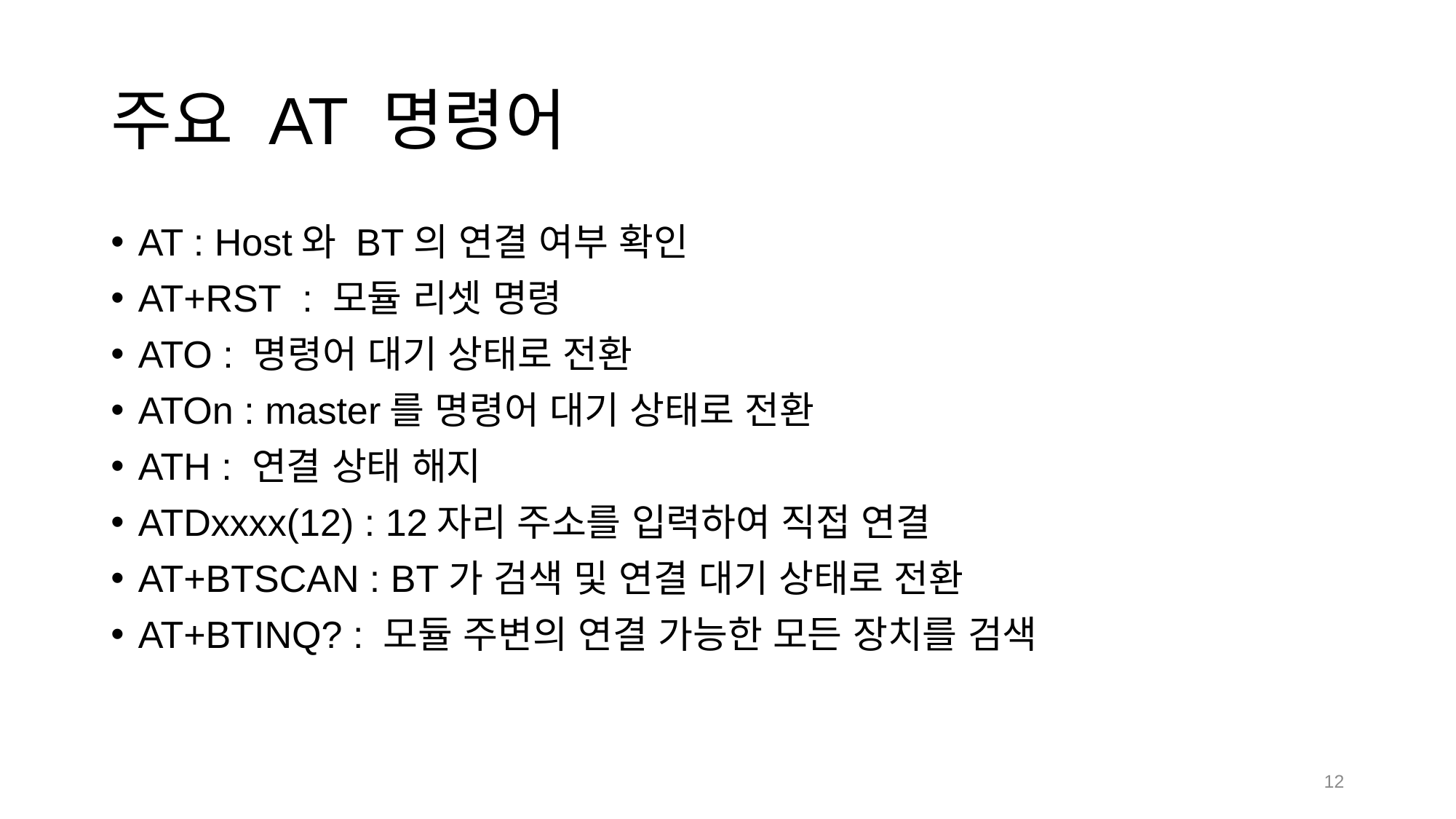

# 주요 AT 명령어
AT : Host와 BT의 연결 여부 확인
AT+RST  : 모듈 리셋 명령
ATO : 명령어 대기 상태로 전환
ATOn : master를 명령어 대기 상태로 전환
ATH : 연결 상태 해지
ATDxxxx(12) : 12자리 주소를 입력하여 직접 연결
AT+BTSCAN : BT가 검색 및 연결 대기 상태로 전환
AT+BTINQ? : 모듈 주변의 연결 가능한 모든 장치를 검색
12